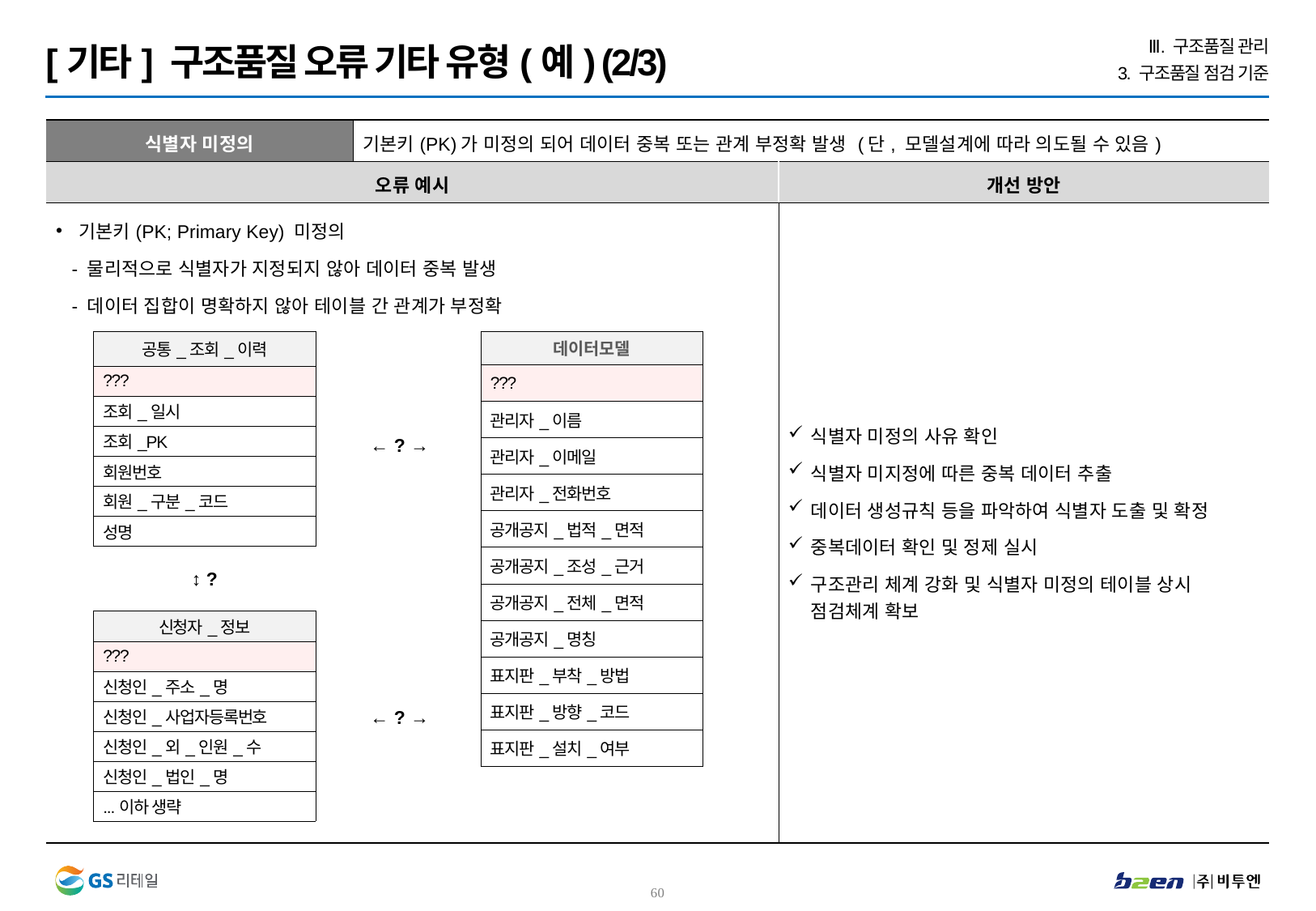

Ⅲ. 구조품질 관리
3. 구조품질 점검 기준
[기타] 구조품질 오류 기타 유형(예) (2/3)
| 식별자 미정의 | 기본키(PK)가 미정의 되어 데이터 중복 또는 관계 부정확 발생 (단, 모델설계에 따라 의도될 수 있음) |  |
| --- | --- | --- |
| 오류 예시 |  | 개선 방안 |
| 기본키(PK; Primary Key) 미정의 - 물리적으로 식별자가 지정되지 않아 데이터 중복 발생 - 데이터 집합이 명확하지 않아 테이블 간 관계가 부정확 |  | 식별자 미정의 사유 확인 식별자 미지정에 따른 중복 데이터 추출 데이터 생성규칙 등을 파악하여 식별자 도출 및 확정 중복데이터 확인 및 정제 실시 구조관리 체계 강화 및 식별자 미정의 테이블 상시 점검체계 확보 |
| 공통\_조회\_이력 |
| --- |
| ??? |
| 조회\_일시 |
| 조회\_PK |
| 회원번호 |
| 회원\_구분\_코드 |
| 성명 |
| 데이터모델 |
| --- |
| ??? |
| 관리자\_이름 |
| 관리자\_이메일 |
| 관리자\_전화번호 |
| 공개공지\_법적\_면적 |
| 공개공지\_조성\_근거 |
| 공개공지\_전체\_면적 |
| 공개공지\_명칭 |
| 표지판\_부착\_방법 |
| 표지판\_방향\_코드 |
| 표지판\_설치\_여부 |
← ? →
↕ ?
| 신청자\_정보 |
| --- |
| ??? |
| 신청인\_주소\_명 |
| 신청인\_사업자등록번호 |
| 신청인\_외\_인원\_수 |
| 신청인\_법인\_명 |
| ...이하 생략 |
← ? →
60